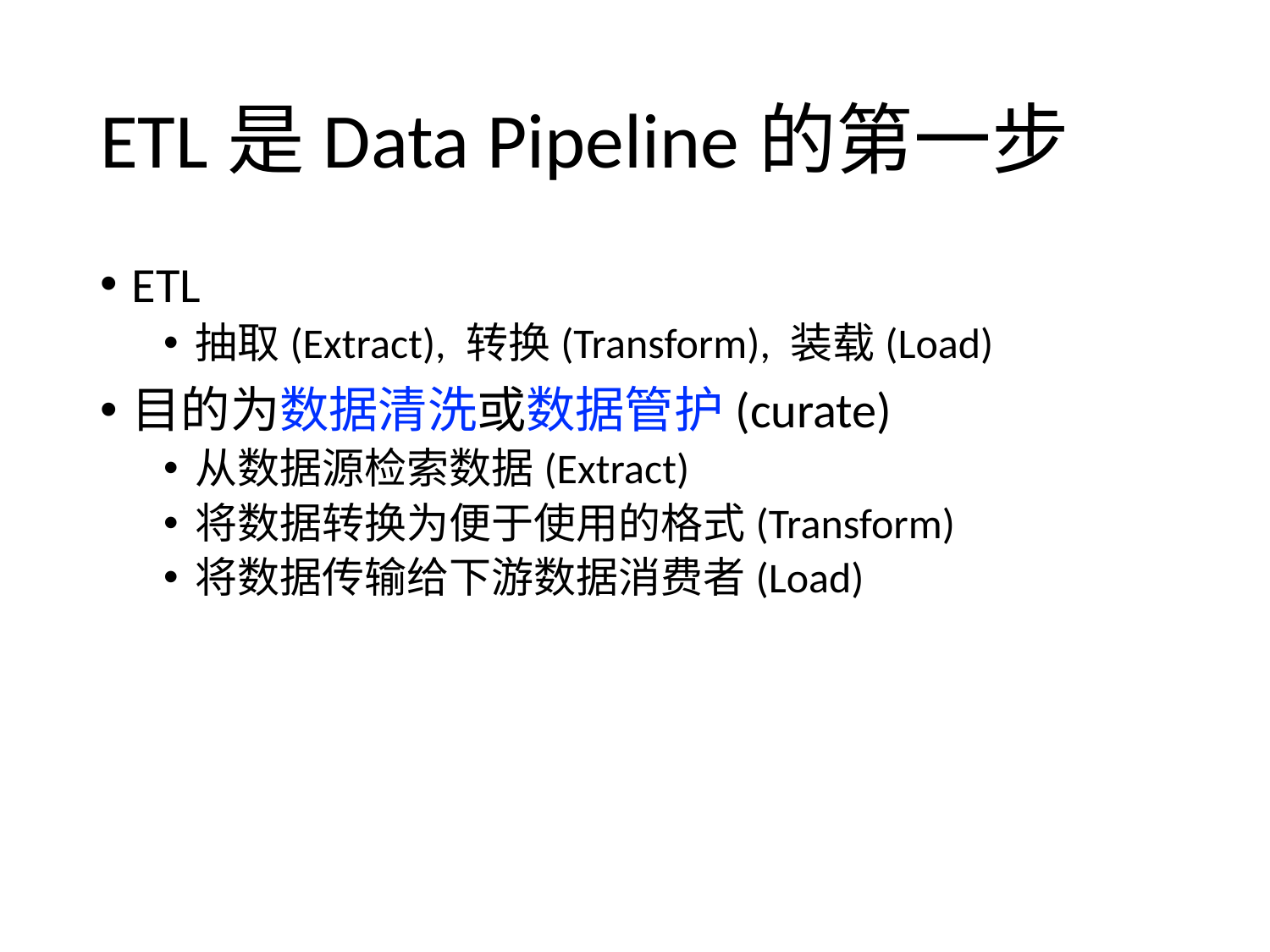

# ETL是Data Pipeline的第一步
ETL
抽取(Extract), 转换(Transform), 装载(Load)
目的为数据清洗或数据管护(curate)
从数据源检索数据(Extract)
将数据转换为便于使用的格式(Transform)
将数据传输给下游数据消费者(Load)